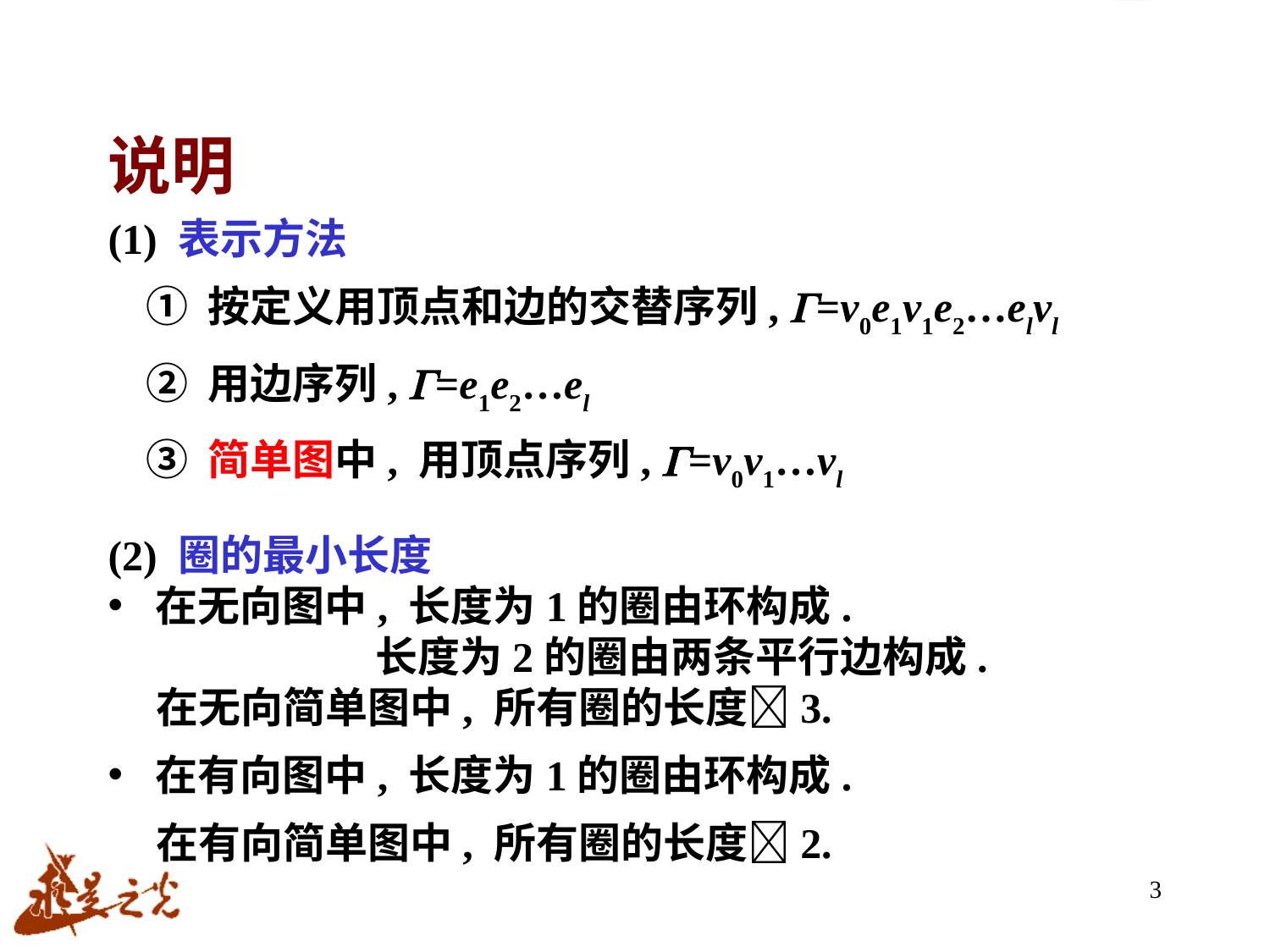

# 说明
(1) 表示方法
    ① 按定义用顶点和边的交替序列, Γ=v0e1v1e2…elvl
    ② 用边序列, Γ=e1e2…el
    ③ 简单图中, 用顶点序列, Γ=v0v1…vl
(2) 圈的最小长度
在无向图中, 长度为1的圈由环构成.
                           长度为2的圈由两条平行边构成.
    在无向简单图中, 所有圈的长度≥3.
在有向图中, 长度为1的圈由环构成.
    在有向简单图中, 所有圈的长度≥2.
3